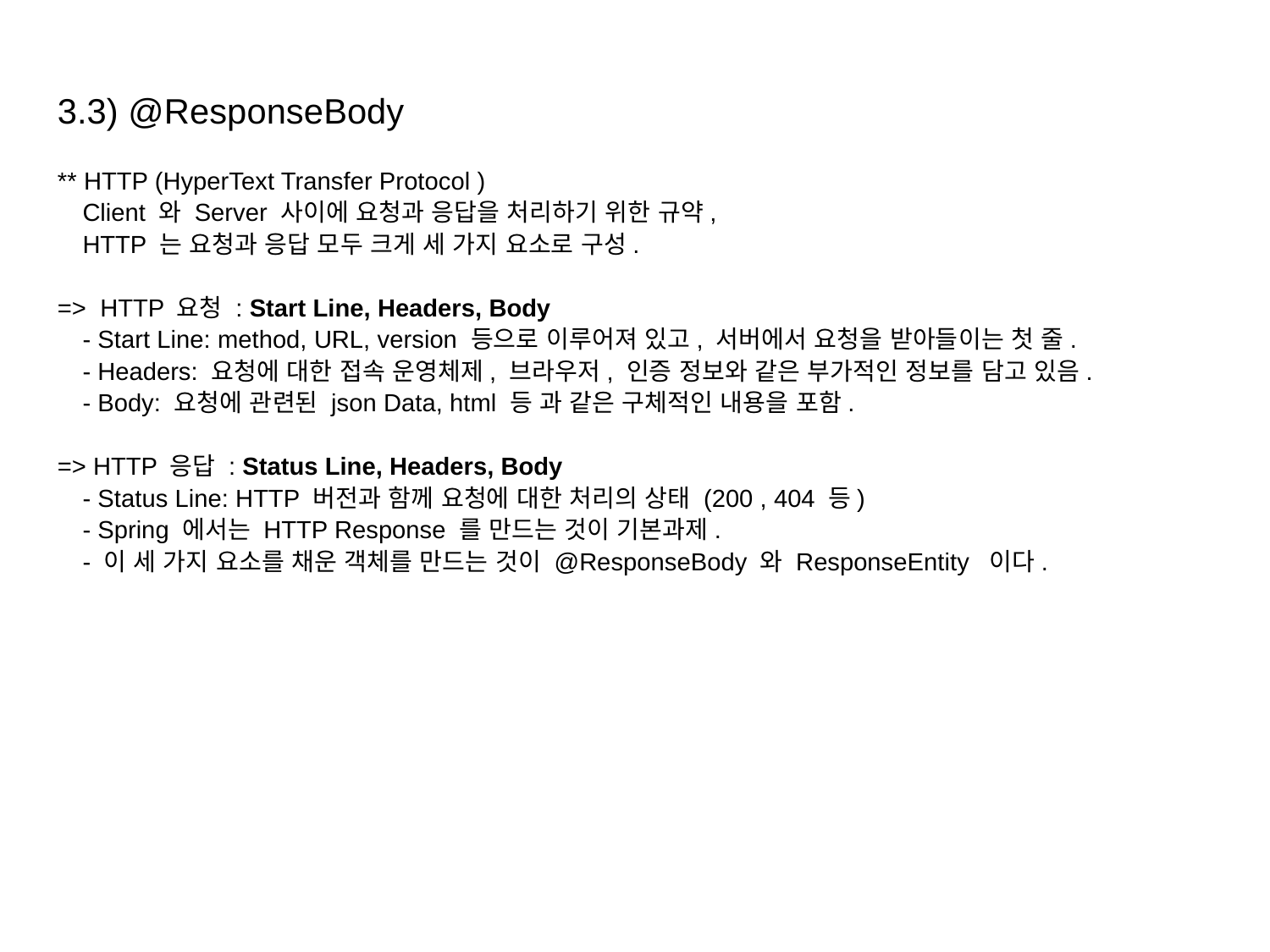

3.3) @ResponseBody

** HTTP (HyperText Transfer Protocol )
Client 와 Server 사이에 요청과 응답을 처리하기 위한 규약,
HTTP 는 요청과 응답 모두 크게 세 가지 요소로 구성.

=>  HTTP 요청 : Start Line, Headers, Body
	- Start Line: method, URL, version 등으로 이루어져 있고, 서버에서 요청을 받아들이는 첫 줄.
	- Headers: 요청에 대한 접속 운영체제, 브라우저, 인증 정보와 같은 부가적인 정보를 담고 있음.
	- Body: 요청에 관련된 json Data, html 등 과 같은 구체적인 내용을 포함.

=> HTTP 응답 : Status Line, Headers, Body
	- Status Line: HTTP 버전과 함께 요청에 대한 처리의 상태 (200 , 404 등)
	- Spring 에서는 HTTP Response 를 만드는 것이 기본과제.
	- 이 세 가지 요소를 채운 객체를 만드는 것이 @ResponseBody 와 ResponseEntity  이다.